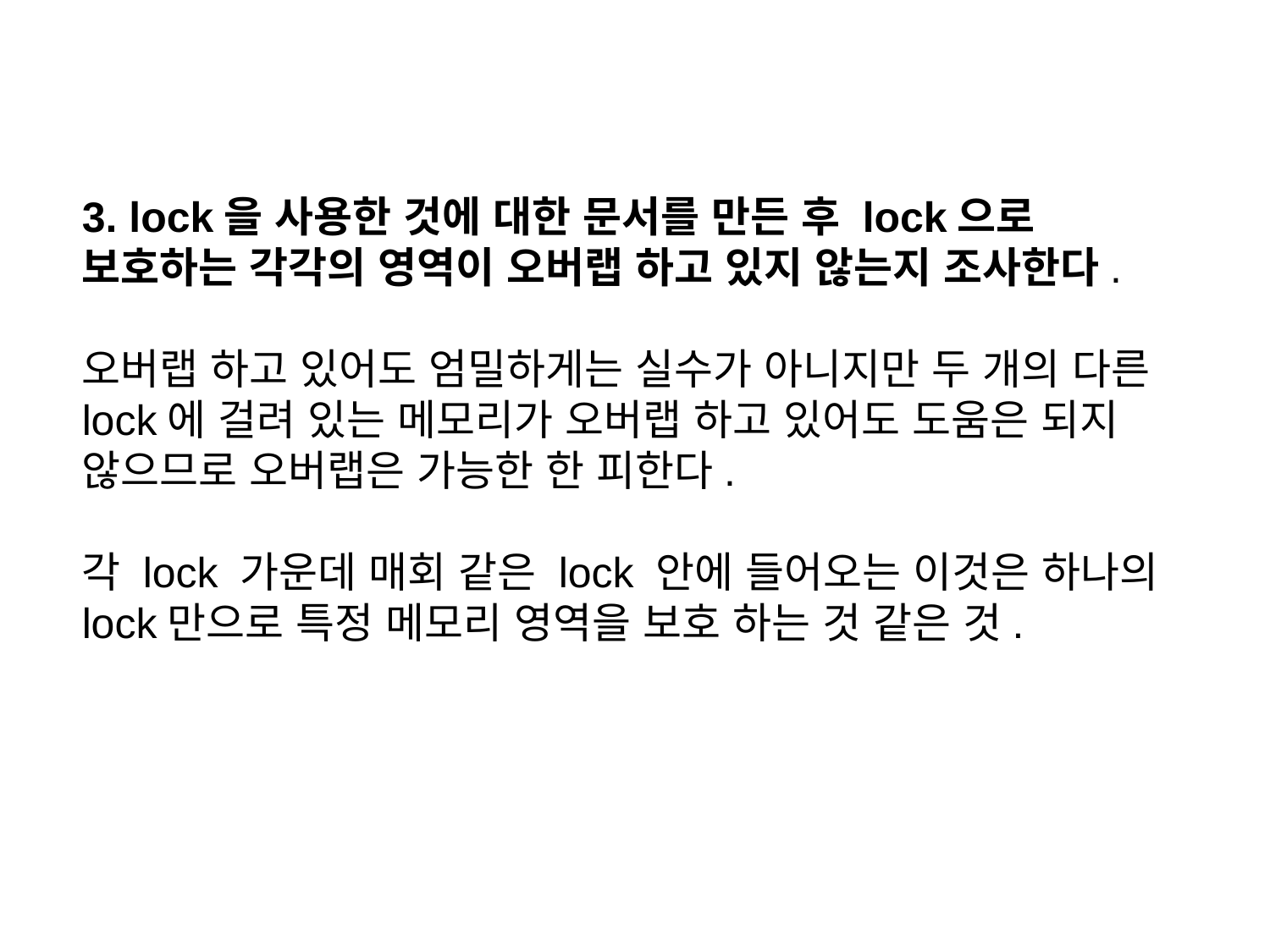

3. lock을 사용한 것에 대한 문서를 만든 후 lock으로 보호하는 각각의 영역이 오버랩 하고 있지 않는지 조사한다.

오버랩 하고 있어도 엄밀하게는 실수가 아니지만 두 개의 다른 lock에 걸려 있는 메모리가 오버랩 하고 있어도 도움은 되지 않으므로 오버랩은 가능한 한 피한다.
각 lock 가운데 매회 같은 lock 안에 들어오는 이것은 하나의 lock만으로 특정 메모리 영역을 보호 하는 것 같은 것.